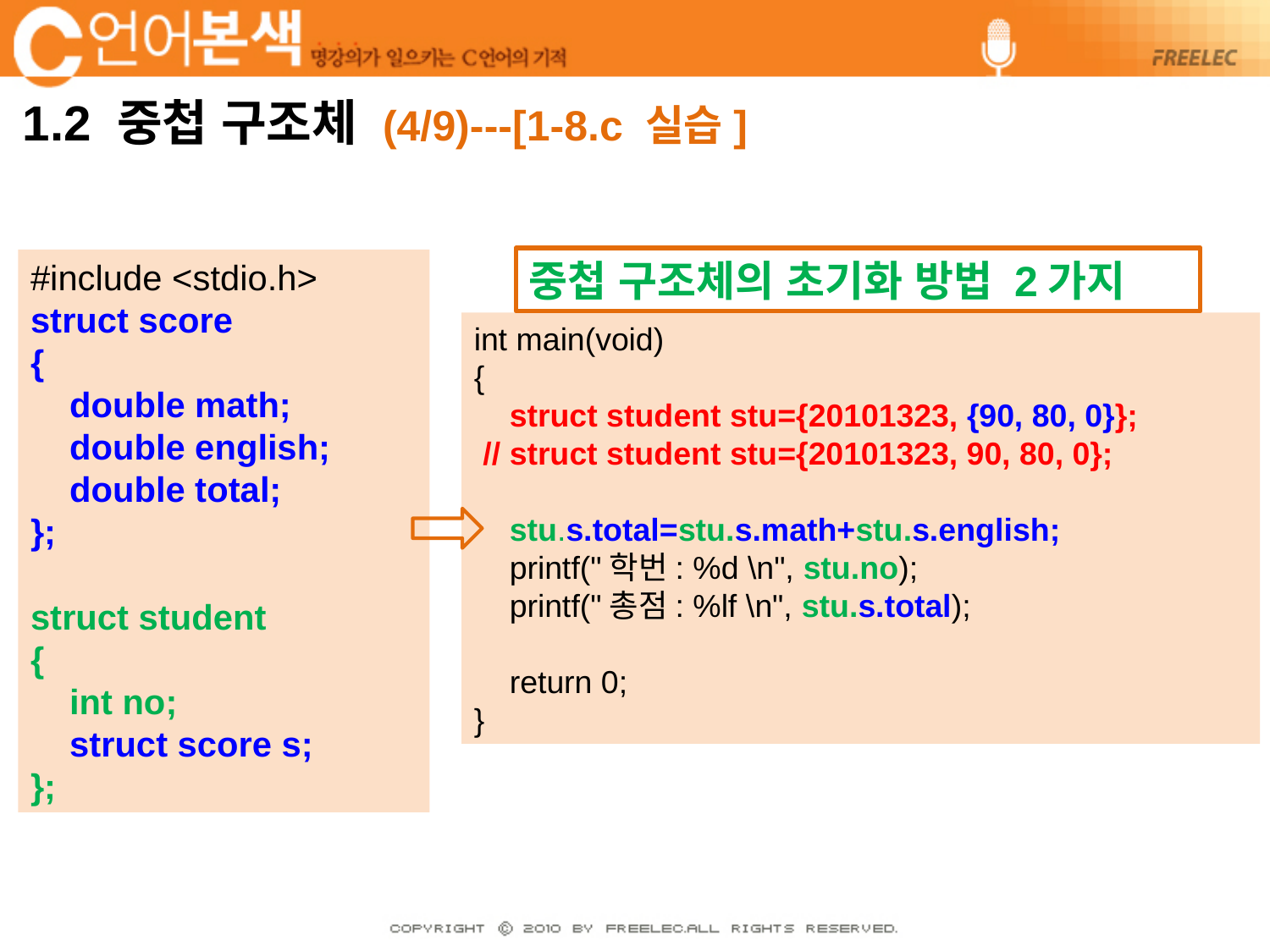

# 1.2 중첩 구조체 (4/9)---[1-8.c 실습]
중첩 구조체의 초기화 방법 2가지
#include <stdio.h>
struct score
{
    double math;
    double english;
    double total;
};

struct student
{
    int no;
    struct score s;
};
int main(void)
{
    struct student stu={20101323, {90, 80, 0}};
 // struct student stu={20101323, 90, 80, 0};

    stu.s.total=stu.s.math+stu.s.english;
    printf("학번: %d \n", stu.no);
    printf("총점: %lf \n", stu.s.total);

    return 0;
}